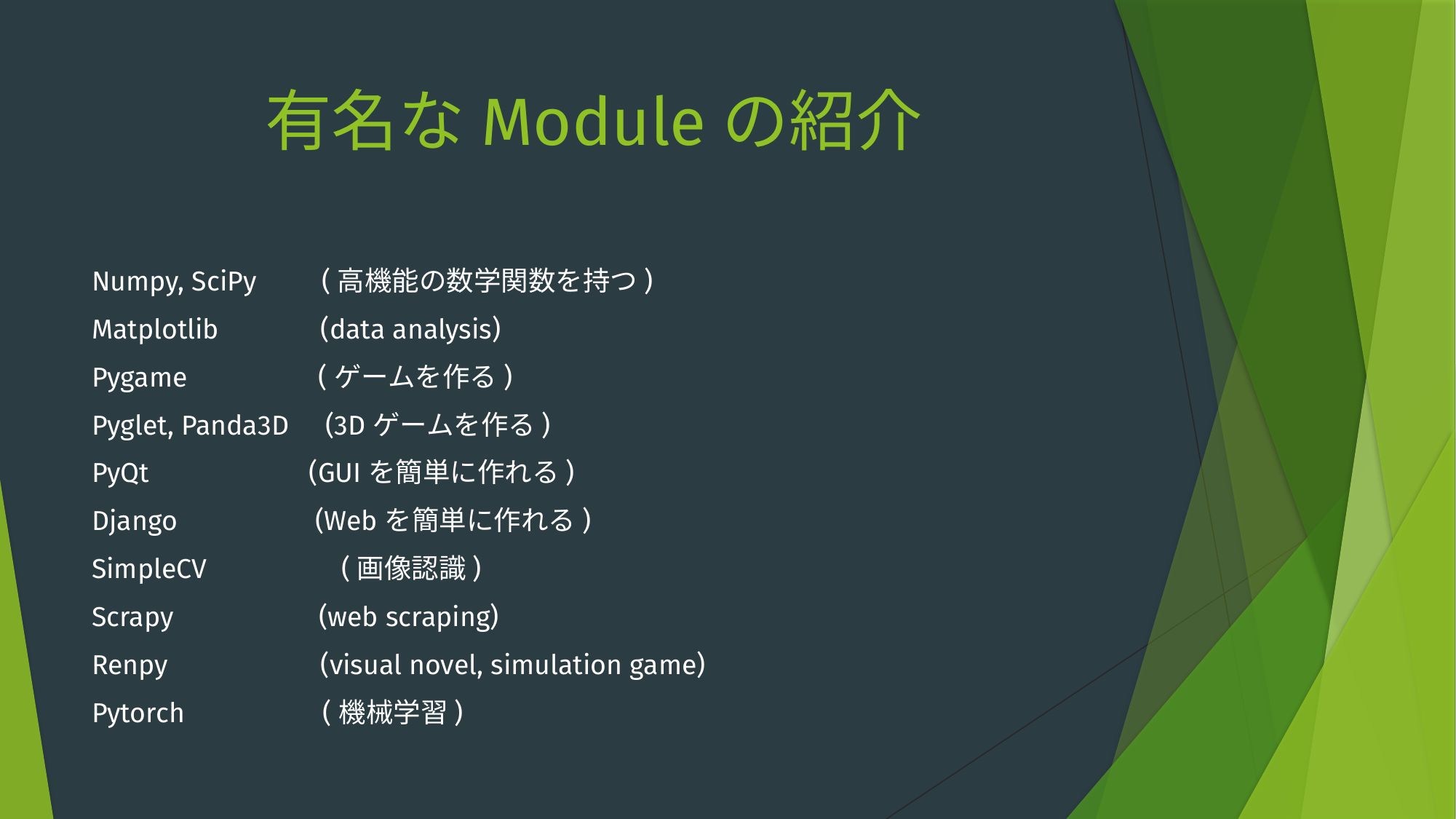

# 有名なModuleの紹介
Numpy, SciPy         (高機能の数学関数を持つ)
Matplotlib              (data analysis)
Pygame                  (ゲームを作る)
Pyglet, Panda3D     (3Dゲームを作る)
PyQt                      (GUIを簡単に作れる)
Django                   (Webを簡単に作れる)
SimpleCV　　　　  (画像認識)
Scrapy                    (web scraping)
Renpy                     (visual novel, simulation game)
Pytorch                   (機械学習)